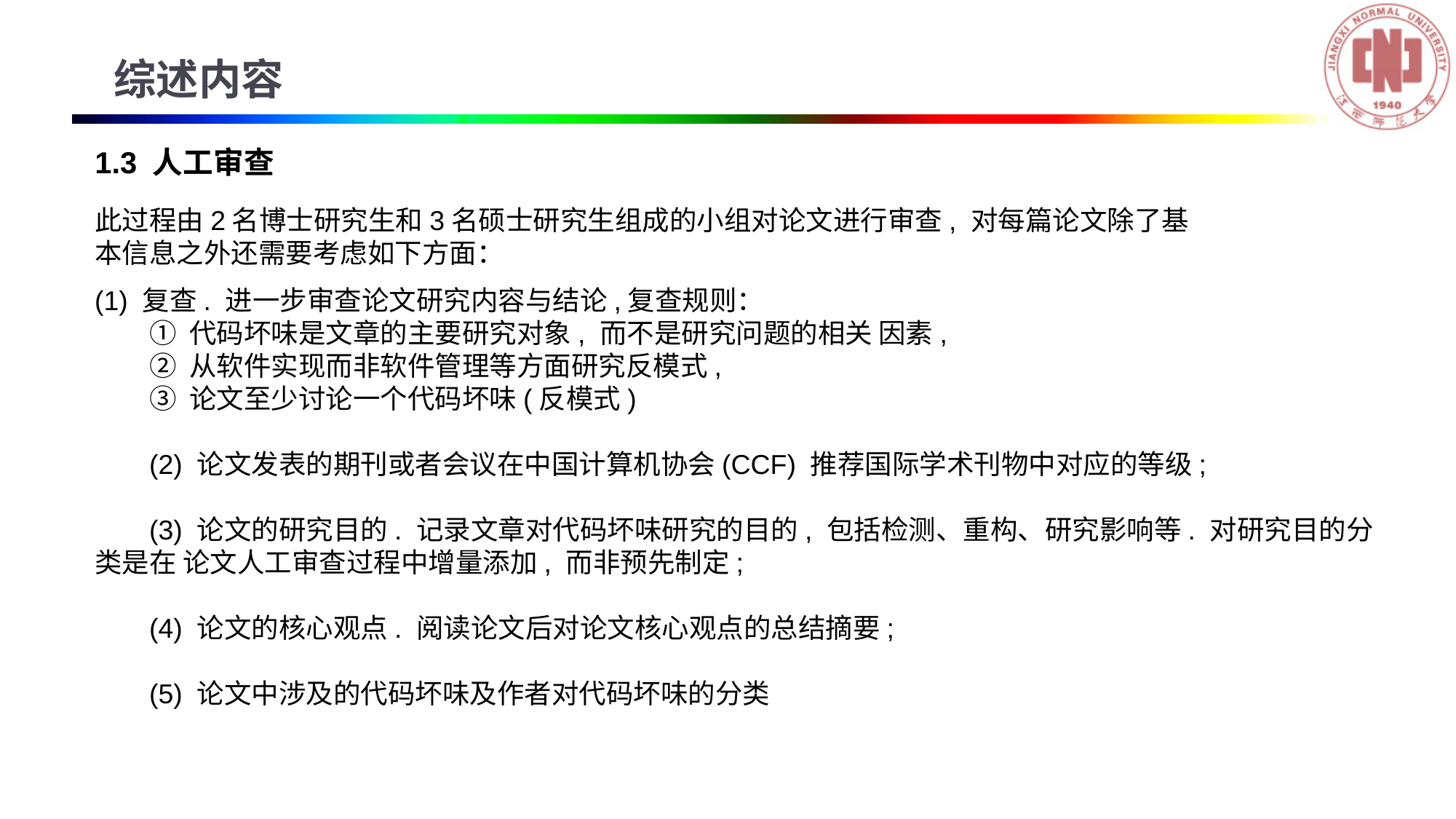

综述内容
1.3 人工审查
此过程由2名博士研究生和3名硕士研究生组成的小组对论文进行审查, 对每篇论文除了基本信息之外还需要考虑如下方面：
(1) 复查. 进一步审查论文研究内容与结论,复查规则：
① 代码坏味是文章的主要研究对象, 而不是研究问题的相关 因素,
② 从软件实现而非软件管理等方面研究反模式,
③ 论文至少讨论一个代码坏味(反模式)

(2) 论文发表的期刊或者会议在中国计算机协会(CCF) 推荐国际学术刊物中对应的等级;

(3) 论文的研究目的. 记录文章对代码坏味研究的目的, 包括检测、重构、研究影响等. 对研究目的分类是在 论文人工审查过程中增量添加, 而非预先制定;

(4) 论文的核心观点. 阅读论文后对论文核心观点的总结摘要;

(5) 论文中涉及的代码坏味及作者对代码坏味的分类
9